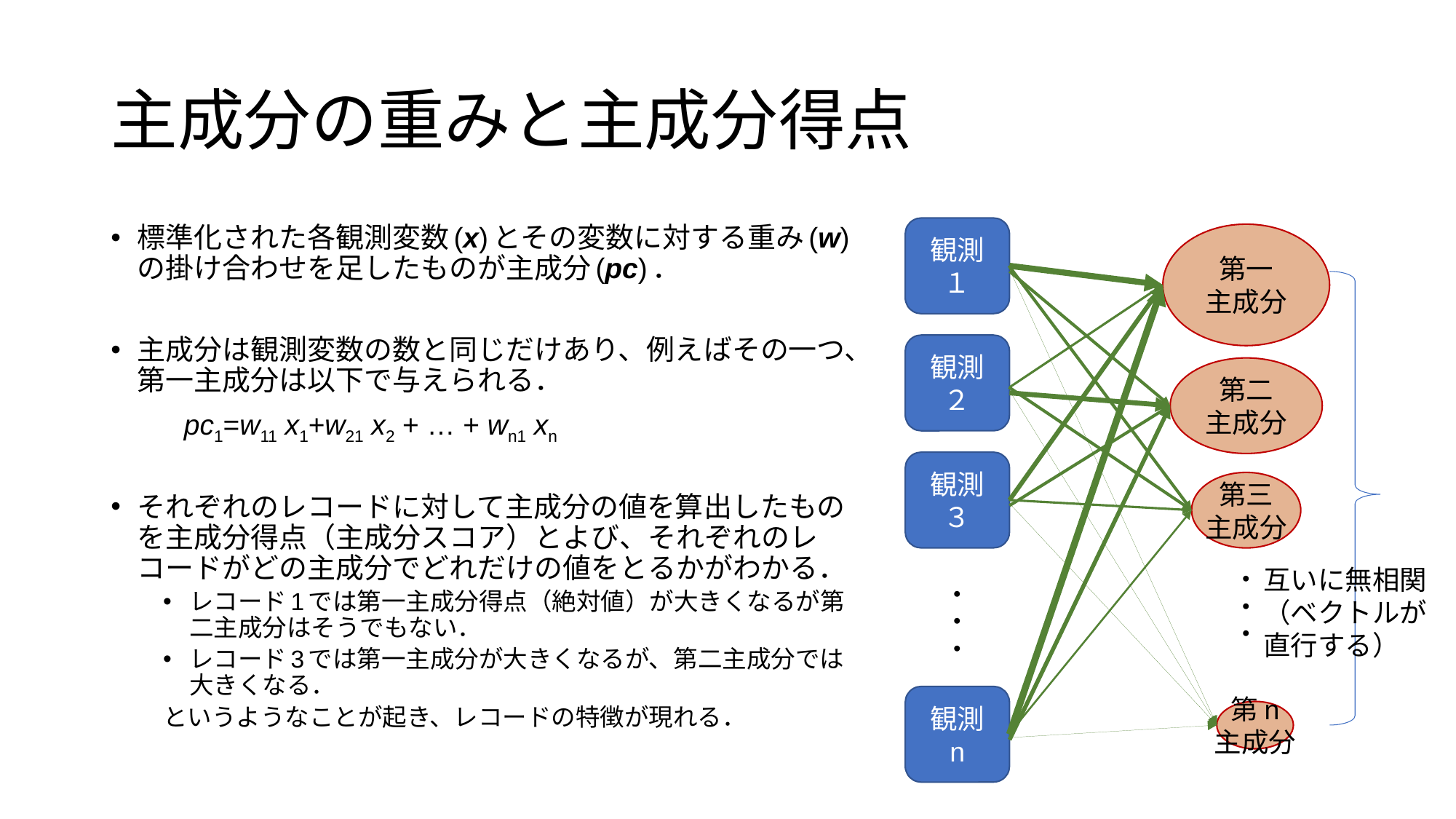

# 主成分の重みと主成分得点
標準化された各観測変数(x)とその変数に対する重み(w)の掛け合わせを足したものが主成分(pc)．

主成分は観測変数の数と同じだけあり、例えばその一つ、第一主成分は以下で与えられる．
	pc1=w11 x1+w21 x2 + … + wn1 xn

それぞれのレコードに対して主成分の値を算出したものを主成分得点（主成分スコア）とよび、それぞれのレコードがどの主成分でどれだけの値をとるかがわかる．
レコード1では第一主成分得点（絶対値）が大きくなるが第二主成分はそうでもない．
レコード3では第一主成分が大きくなるが、第二主成分では大きくなる．
というようなことが起き、レコードの特徴が現れる．
観測１
第一
主成分

観測２
第二
主成分
観測３
第三
主成分
互いに無相関
（ベクトルが
直行する）
・・・
・・・
観測
n
第n
主成分